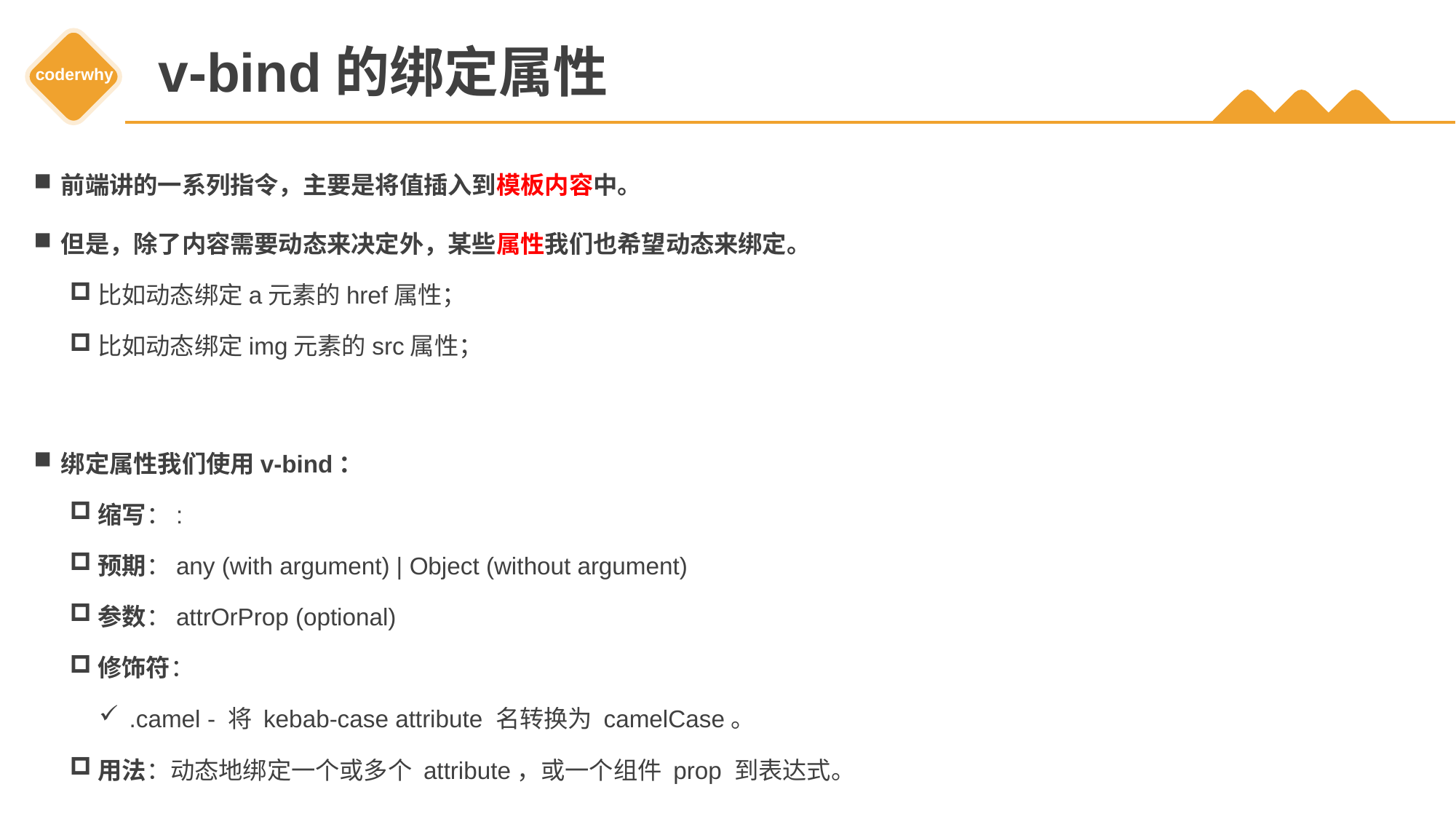

# v-bind的绑定属性
前端讲的一系列指令，主要是将值插入到模板内容中。
但是，除了内容需要动态来决定外，某些属性我们也希望动态来绑定。
比如动态绑定a元素的href属性；
比如动态绑定img元素的src属性；

绑定属性我们使用v-bind：
缩写：:
预期：any (with argument) | Object (without argument)
参数：attrOrProp (optional)
修饰符：
.camel - 将 kebab-case attribute 名转换为 camelCase。
用法：动态地绑定一个或多个 attribute，或一个组件 prop 到表达式。